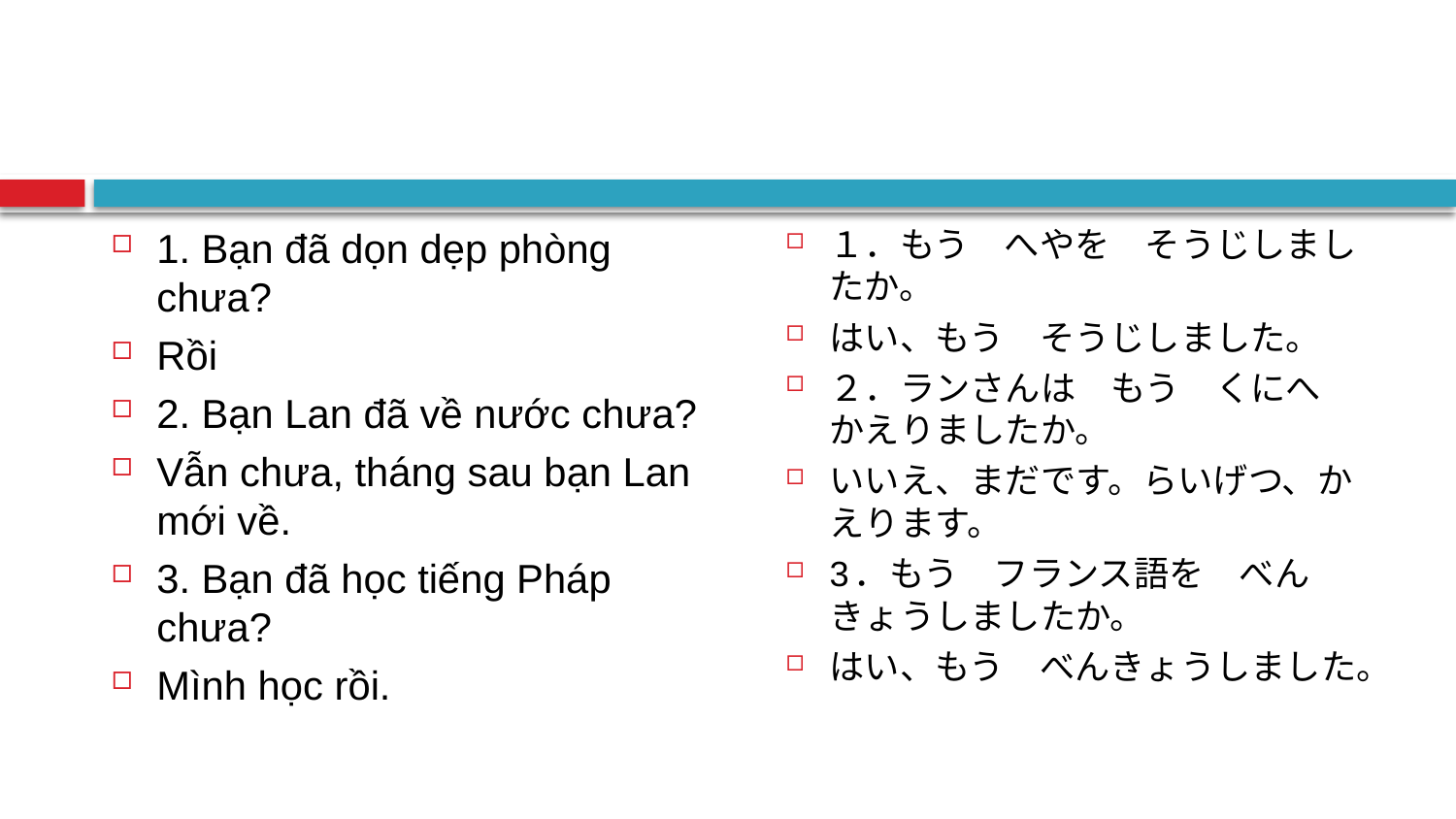

#
１．もう　へやを　そうじしましたか。
はい、もう　そうじしました。
２．ランさんは　もう　くにへ　かえりましたか。
いいえ、まだです。らいげつ、かえります。
3．もう　フランス語を　べんきょうしましたか。
はい、もう　べんきょうしました。
1. Bạn đã dọn dẹp phòng chưa?
Rồi
2. Bạn Lan đã về nước chưa?
Vẫn chưa, tháng sau bạn Lan mới về.
3. Bạn đã học tiếng Pháp chưa?
Mình học rồi.